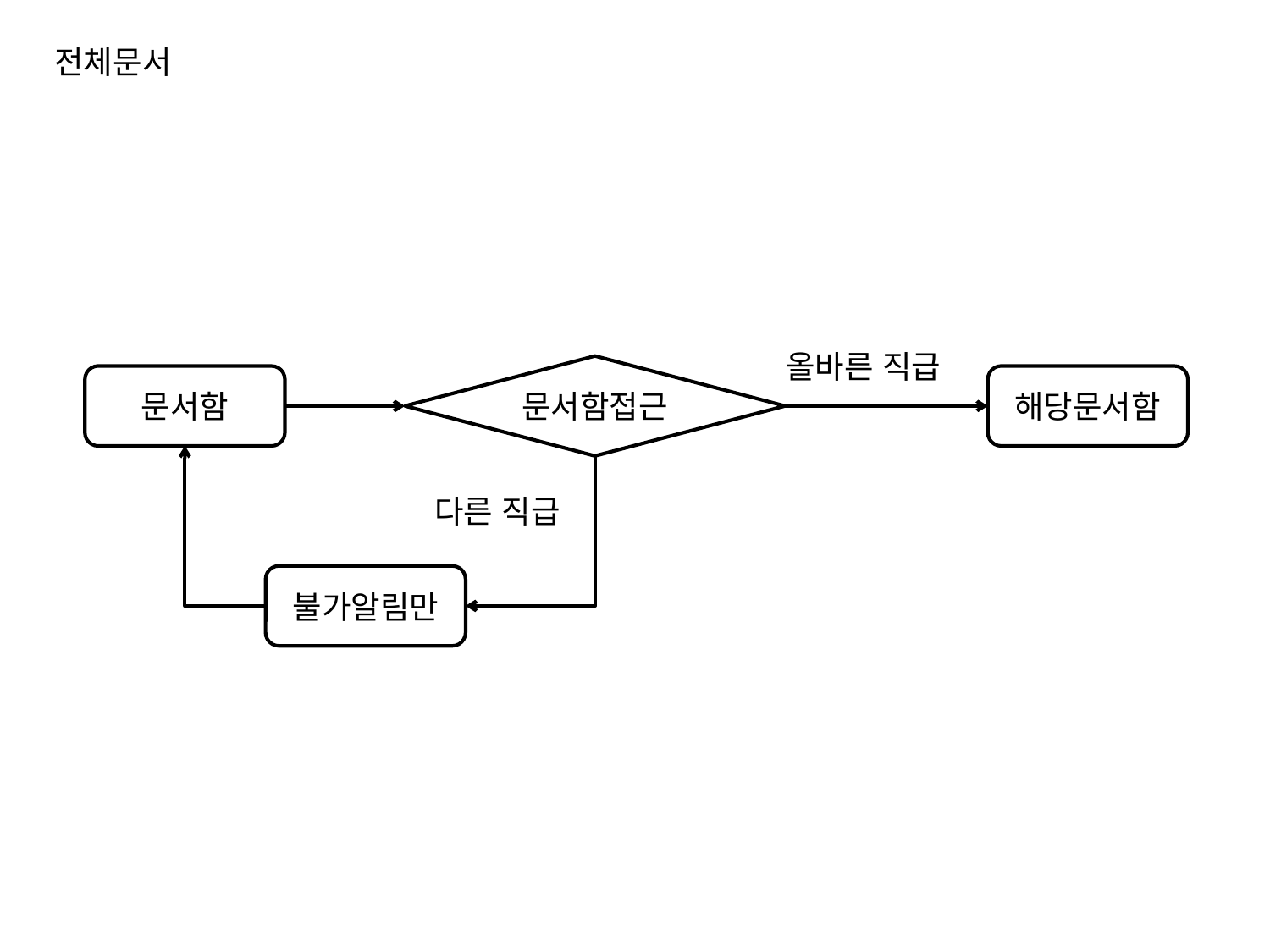

전체문서
올바른 직급
문서함접근
문서함
해당문서함
다른 직급
불가알림만